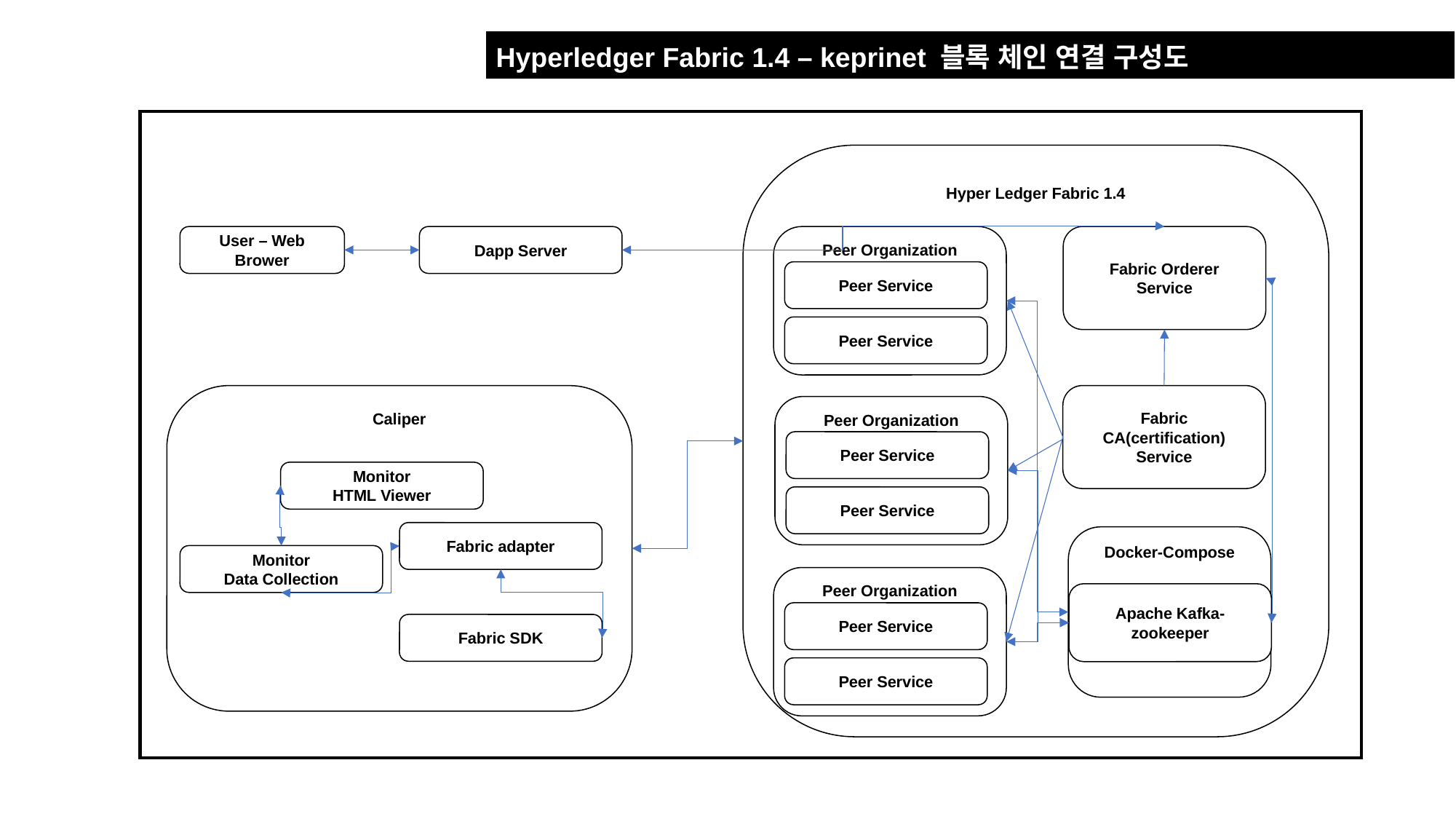

| Hyperledger Fabric 1.4 – keprinet 블록 체인 연결 구성도 |
| --- |

Hyper Ledger Fabric 1.4
User – Web Brower
Dapp Server
Peer Organization
Peer Service
Peer Service
Fabric Orderer
Service
Caliper
Fabric CA(certification)
Service
Peer Organization
Peer Service
Peer Service
Monitor
HTML Viewer
Fabric adapter
Docker-Compose
Apache Kafka-zookeeper
Monitor
Data Collection
Peer Organization
Peer Service
Peer Service
Fabric SDK